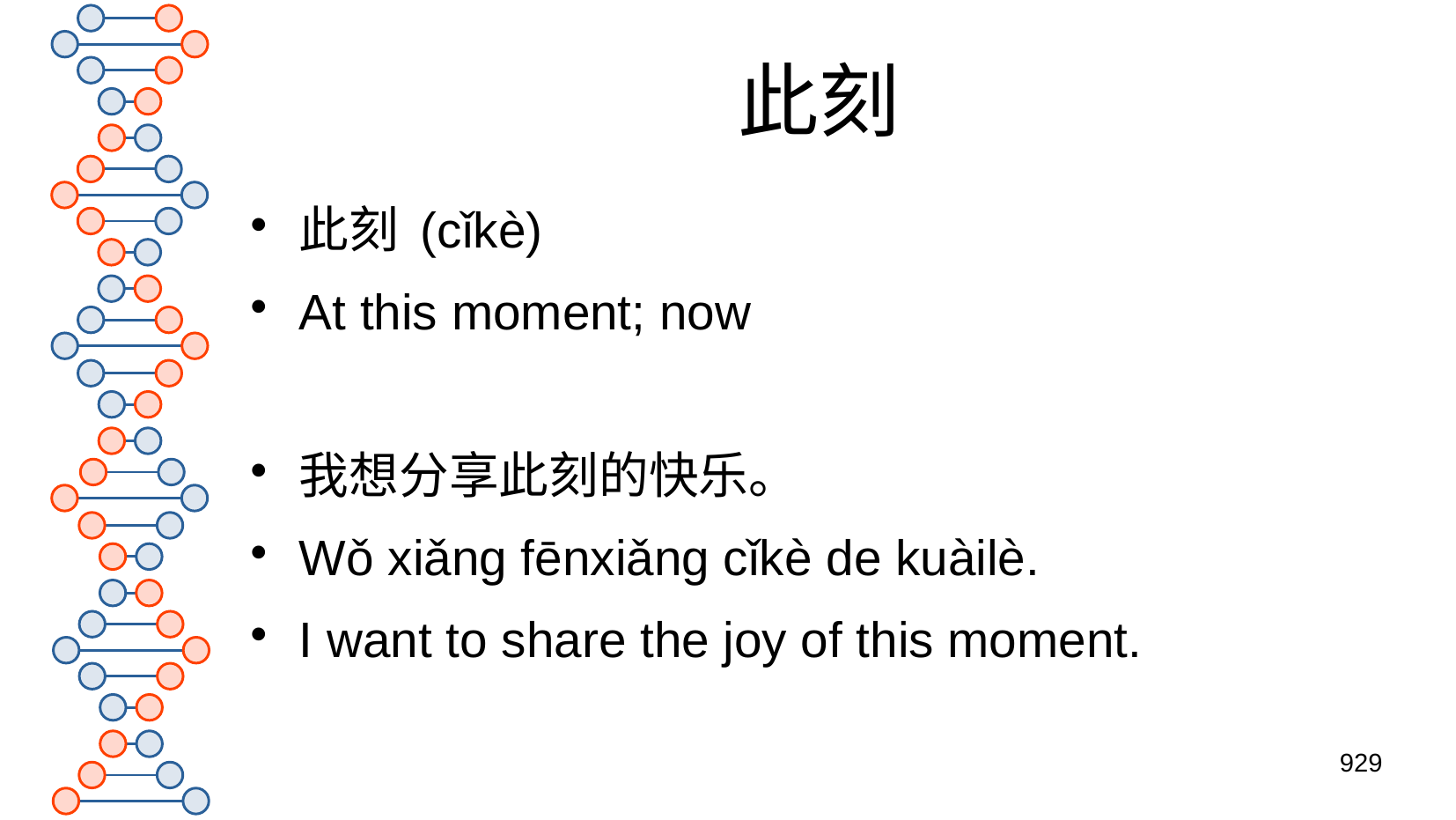

# 此刻
此刻 (cǐkè)
At this moment; now

我想分享此刻的快乐。
Wǒ xiǎng fēnxiǎng cǐkè de kuàilè.
I want to share the joy of this moment.

929